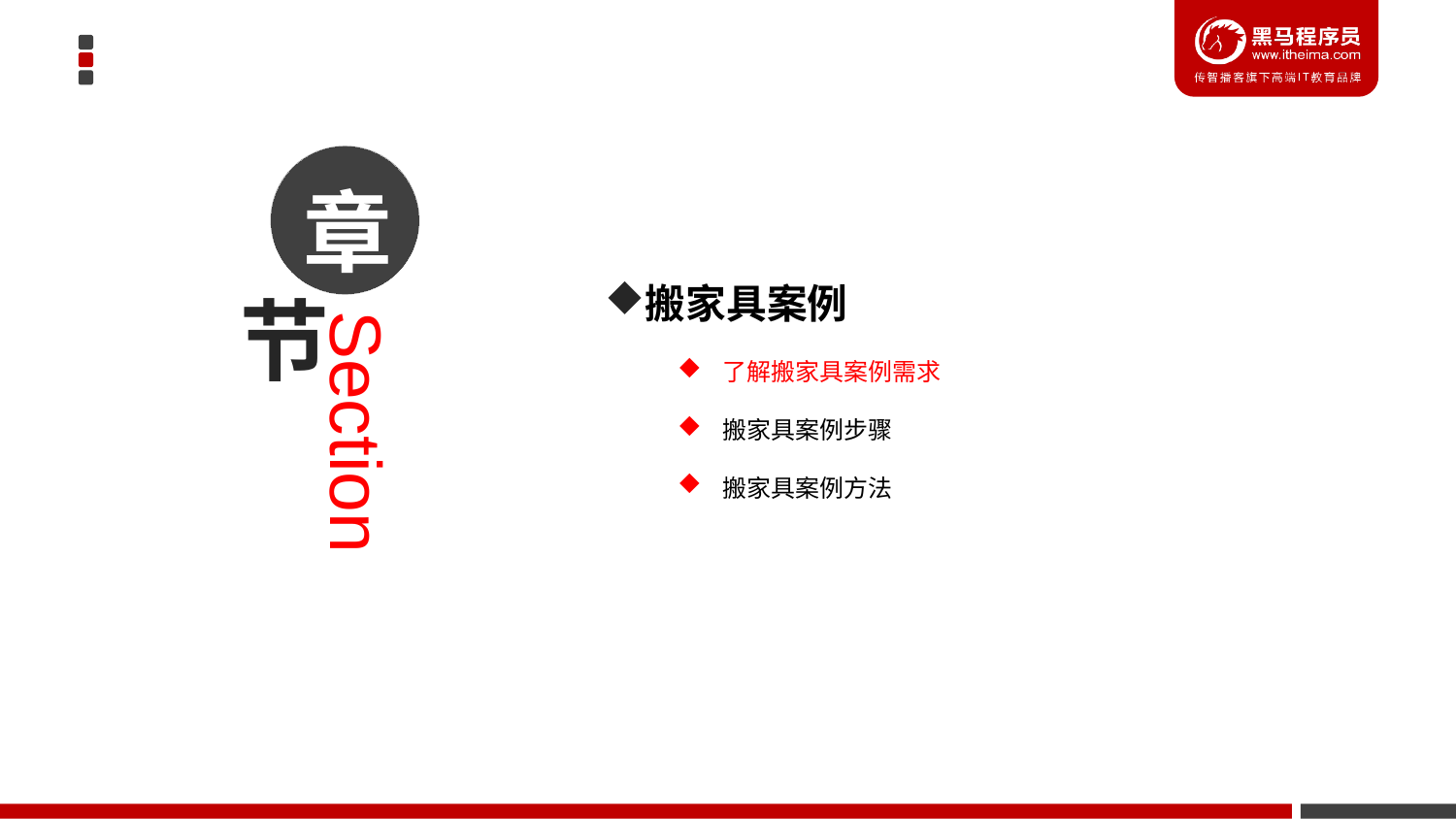

章
搬家具案例
了解搬家具案例需求
搬家具案例步骤
搬家具案例方法

节
Section